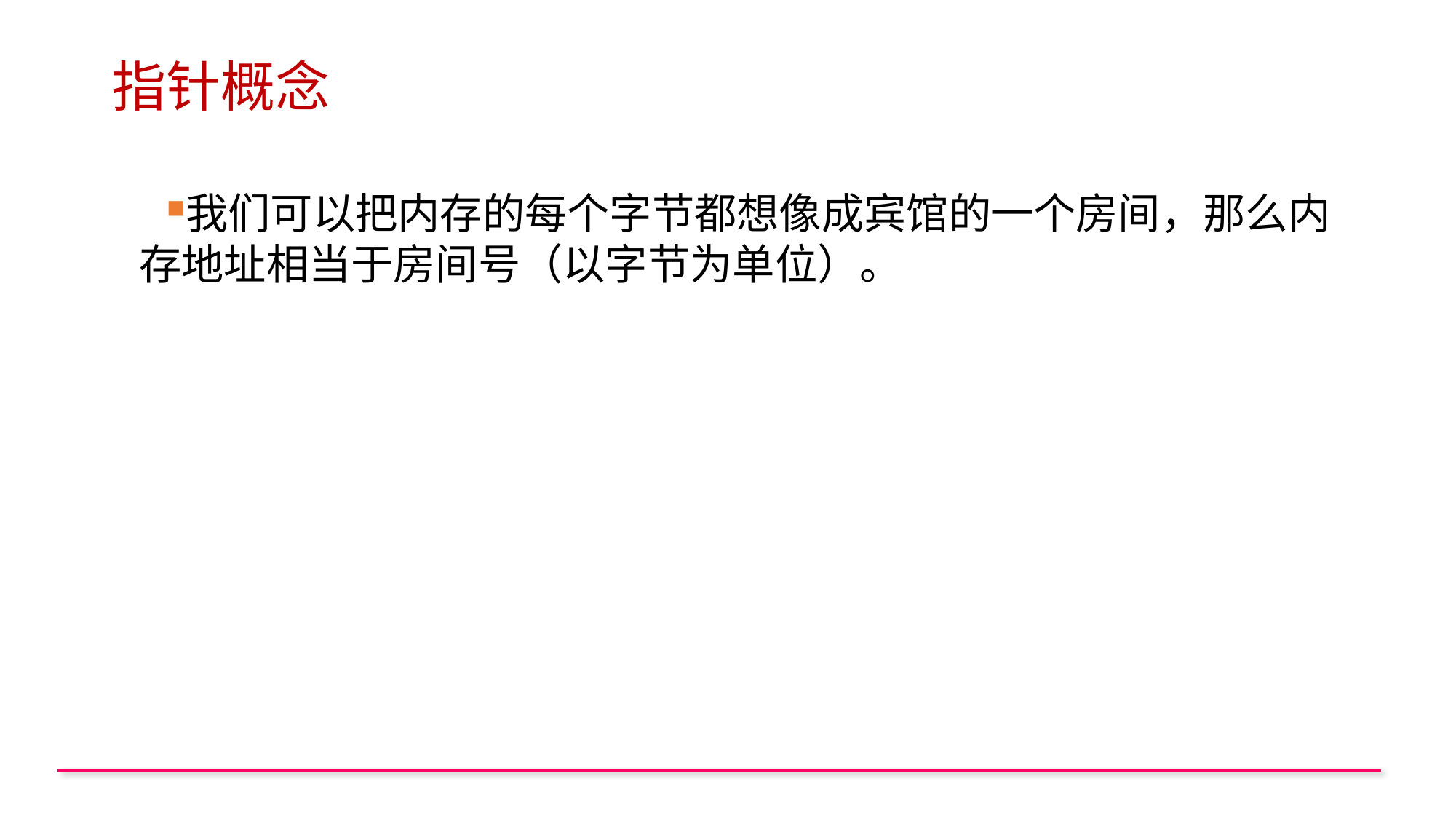

# 指针概念
我们可以把内存的每个字节都想像成宾馆的一个房间，那么内存地址相当于房间号（以字节为单位）。